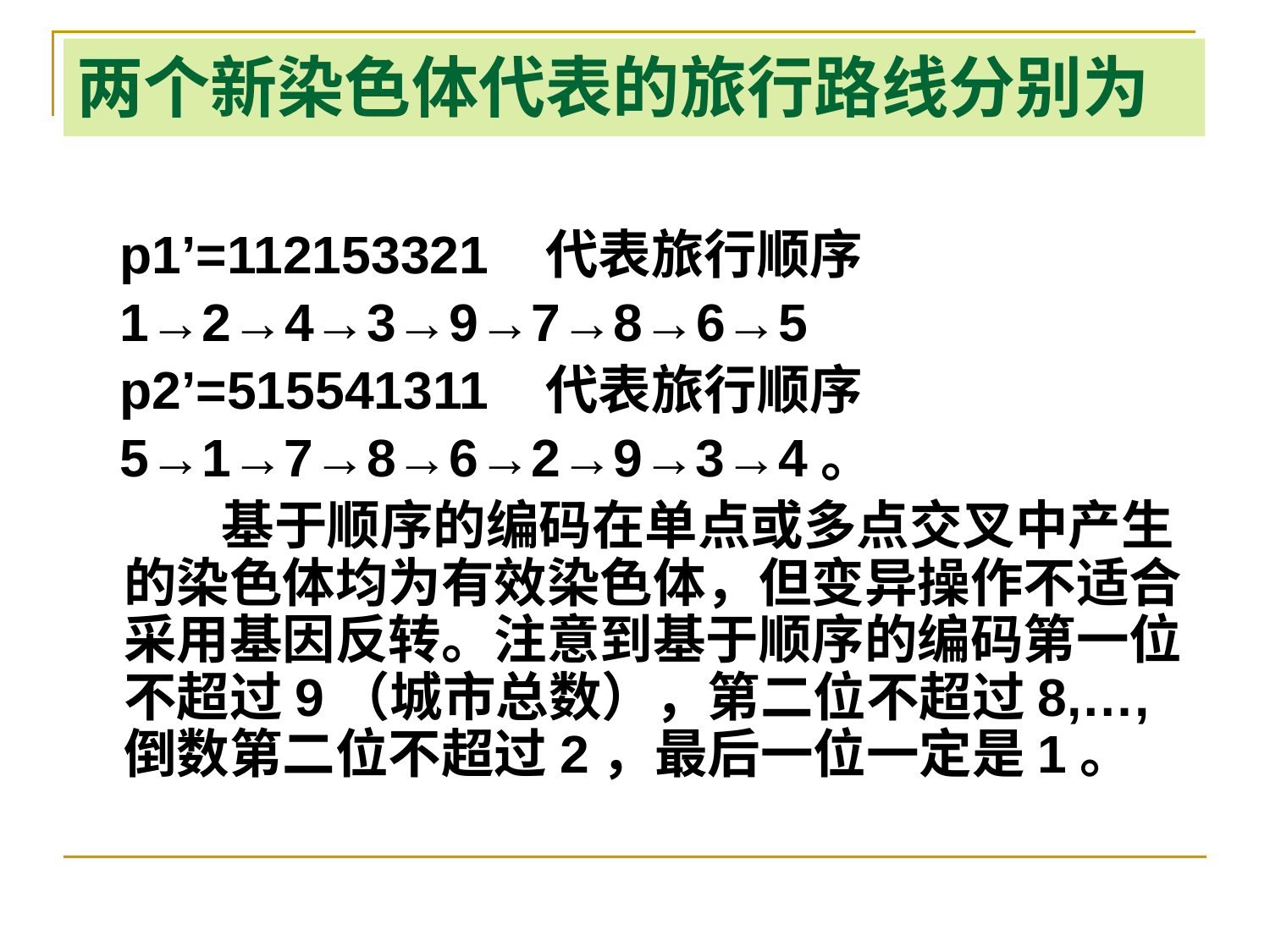

# 两个新染色体代表的旅行路线分别为
   p1’=112153321   代表旅行顺序
   1→2→4→3→9→7→8→6→5
   p2’=515541311   代表旅行顺序
   5→1→7→8→6→2→9→3→4。
           基于顺序的编码在单点或多点交叉中产生的染色体均为有效染色体，但变异操作不适合采用基因反转。注意到基于顺序的编码第一位不超过9（城市总数），第二位不超过8,…,倒数第二位不超过2，最后一位一定是1。